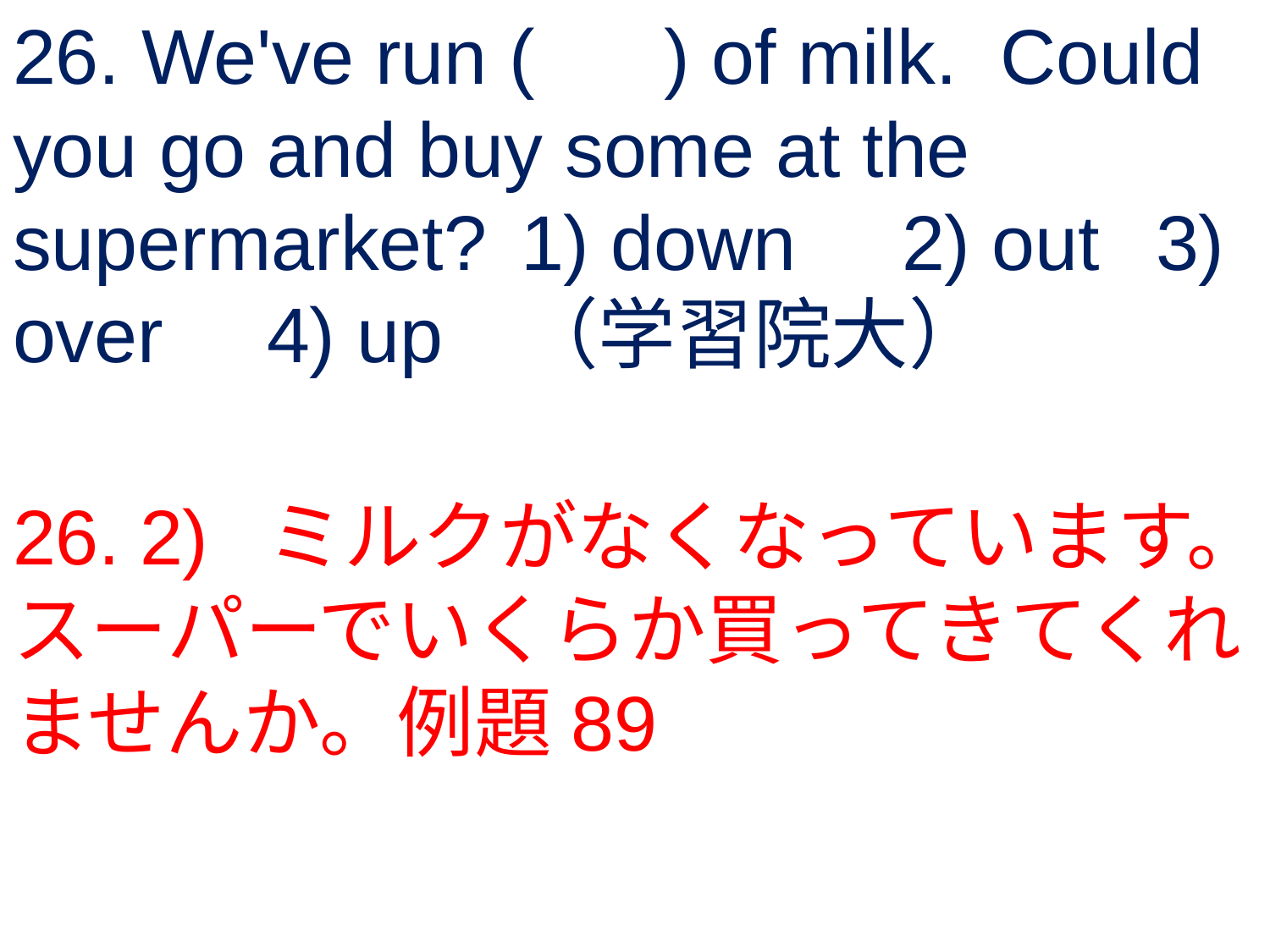

# 26. We've run (      ) of milk.  Could you go and buy some at the supermarket?	1) down	2) out	3) over	4) up	（学習院大）
26.	2) 	ミルクがなくなっています。スーパーでいくらか買ってきてくれませんか。例題89